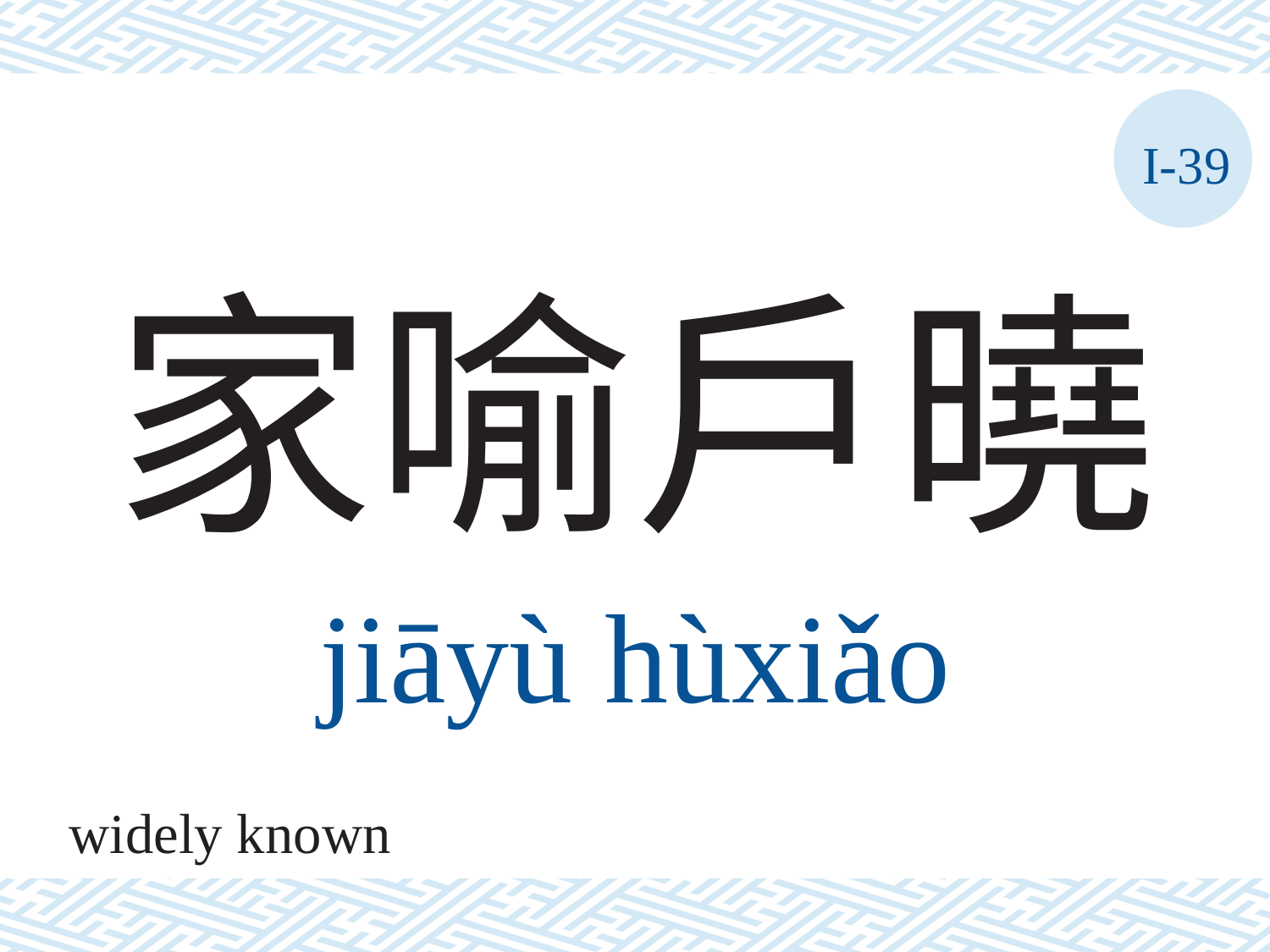

I-39
# 家喻戶曉
jiāyù	hùxiǎo
widely known